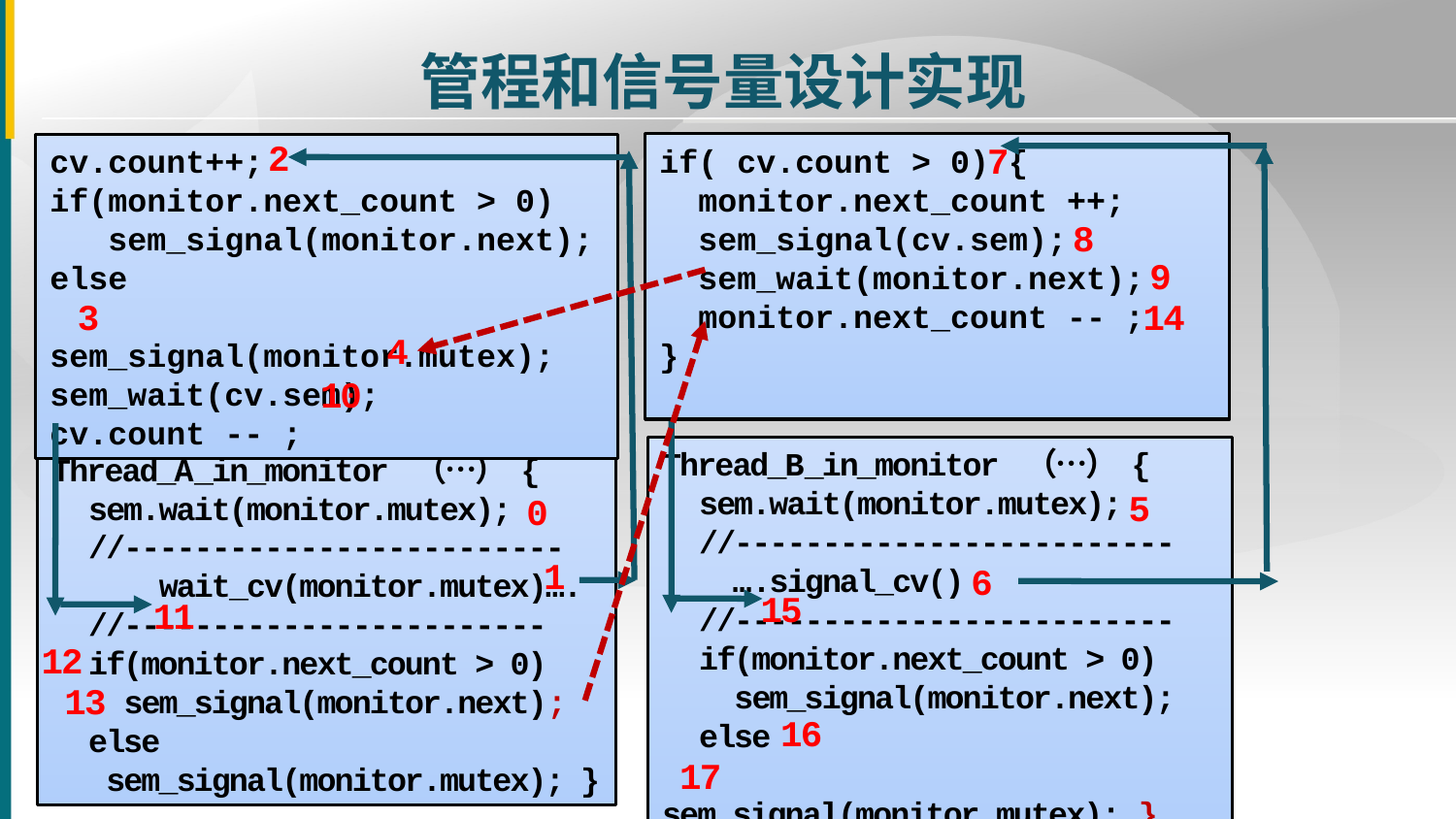

管程和信号量设计实现
2
7
if( cv.count > 0) {
  monitor.next_count ++;
  sem_signal(cv.sem);
  sem_wait(monitor.next);
  monitor.next_count -- ;
}

cv.count++;
if(monitor.next_count > 0)
   sem_signal(monitor.next);
else
   sem_signal(monitor.mutex);
sem_wait(cv.sem);
cv.count -- ;
8
9
3
14
4
10
Thread_B_in_monitor （…） {
  sem.wait(monitor.mutex);
  //-------------------------
    ….signal_cv()
  //-------------------------
  if(monitor.next_count > 0)
    sem_signal(monitor.next);
  else
    sem_signal(monitor.mutex); }
Thread_A_in_monitor （…） {
  sem.wait(monitor.mutex);
  //-------------------------
      wait_cv(monitor.mutex)….
  //------------------------
  if(monitor.next_count > 0)
    sem_signal(monitor.next);
  else
   sem_signal(monitor.mutex); }
5
0
1
6
15
11
12
13
16
17